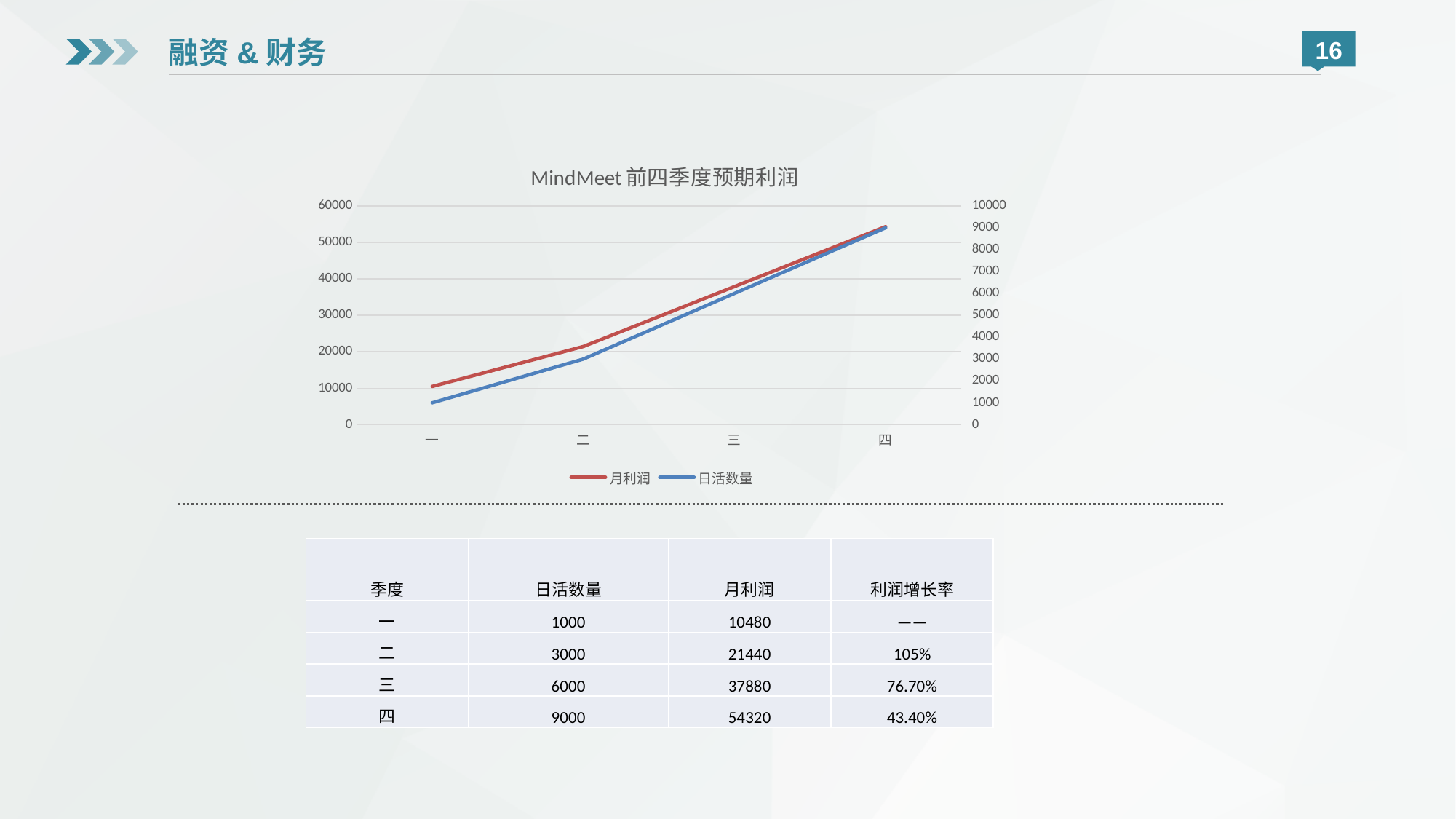

融资&财务
16

### Chart: MindMeet前四季度预期利润

| Category | 月利润 | 日活数量 |
|---|---|---|
| 一 | 10480.0 | 1000.0 |
| 二 | 21440.0 | 3000.0 |
| 三 | 37880.0 | 6000.0 |
| 四 | 54320.0 | 9000.0 |
| 季度 | 日活数量 | 月利润 | 利润增长率 |
| --- | --- | --- | --- |
| 一 | 1000 | 10480 | —— |
| 二 | 3000 | 21440 | 105% |
| 三 | 6000 | 37880 | 76.70% |
| 四 | 9000 | 54320 | 43.40% |